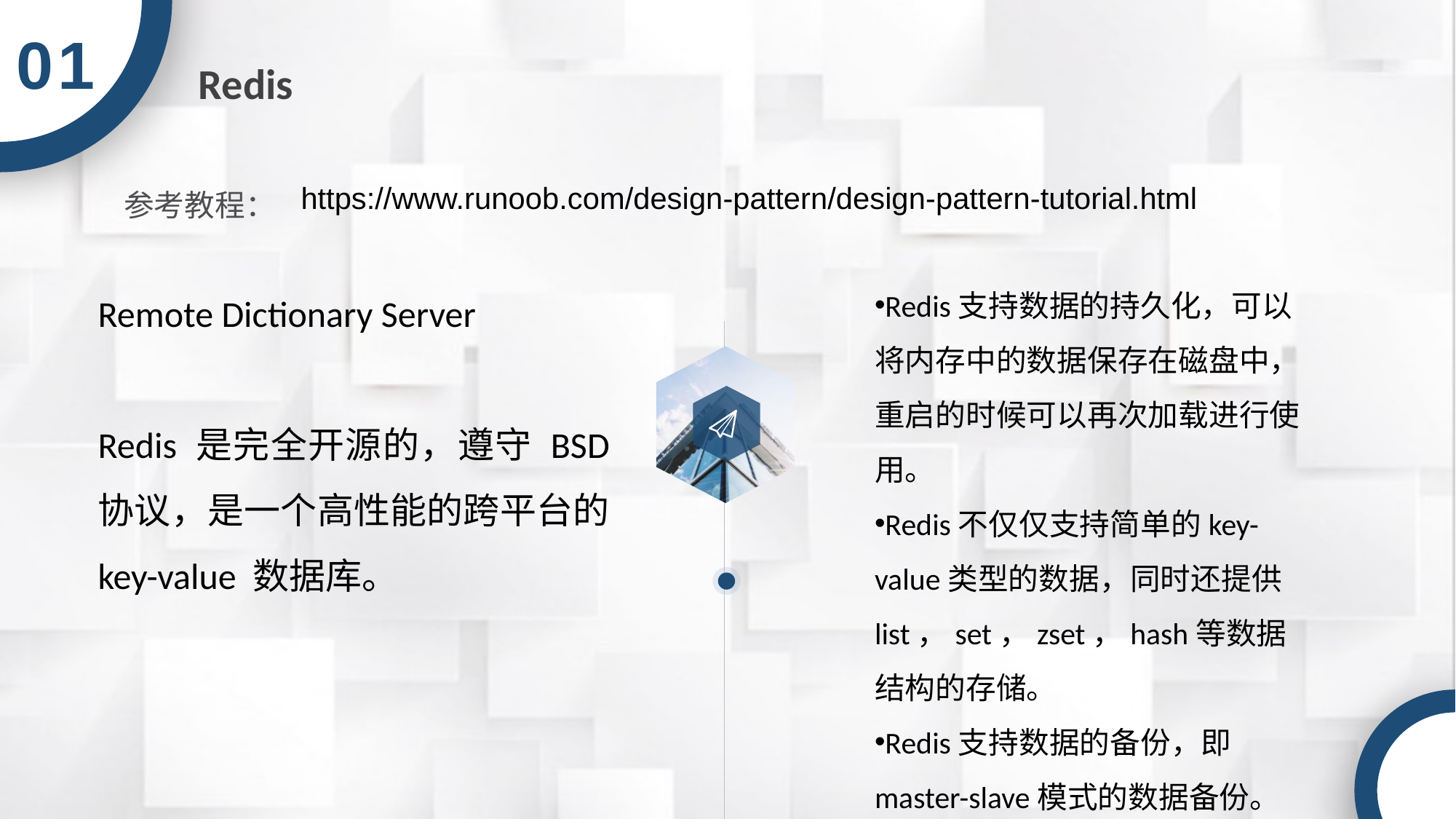

01
Redis
参考教程：
https://www.runoob.com/design-pattern/design-pattern-tutorial.html
Redis支持数据的持久化，可以将内存中的数据保存在磁盘中，重启的时候可以再次加载进行使用。
Redis不仅仅支持简单的key-value类型的数据，同时还提供list，set，zset，hash等数据结构的存储。
Redis支持数据的备份，即master-slave模式的数据备份。
Remote Dictionary Server

Redis 是完全开源的，遵守 BSD 协议，是一个高性能的跨平台的 key-value 数据库。